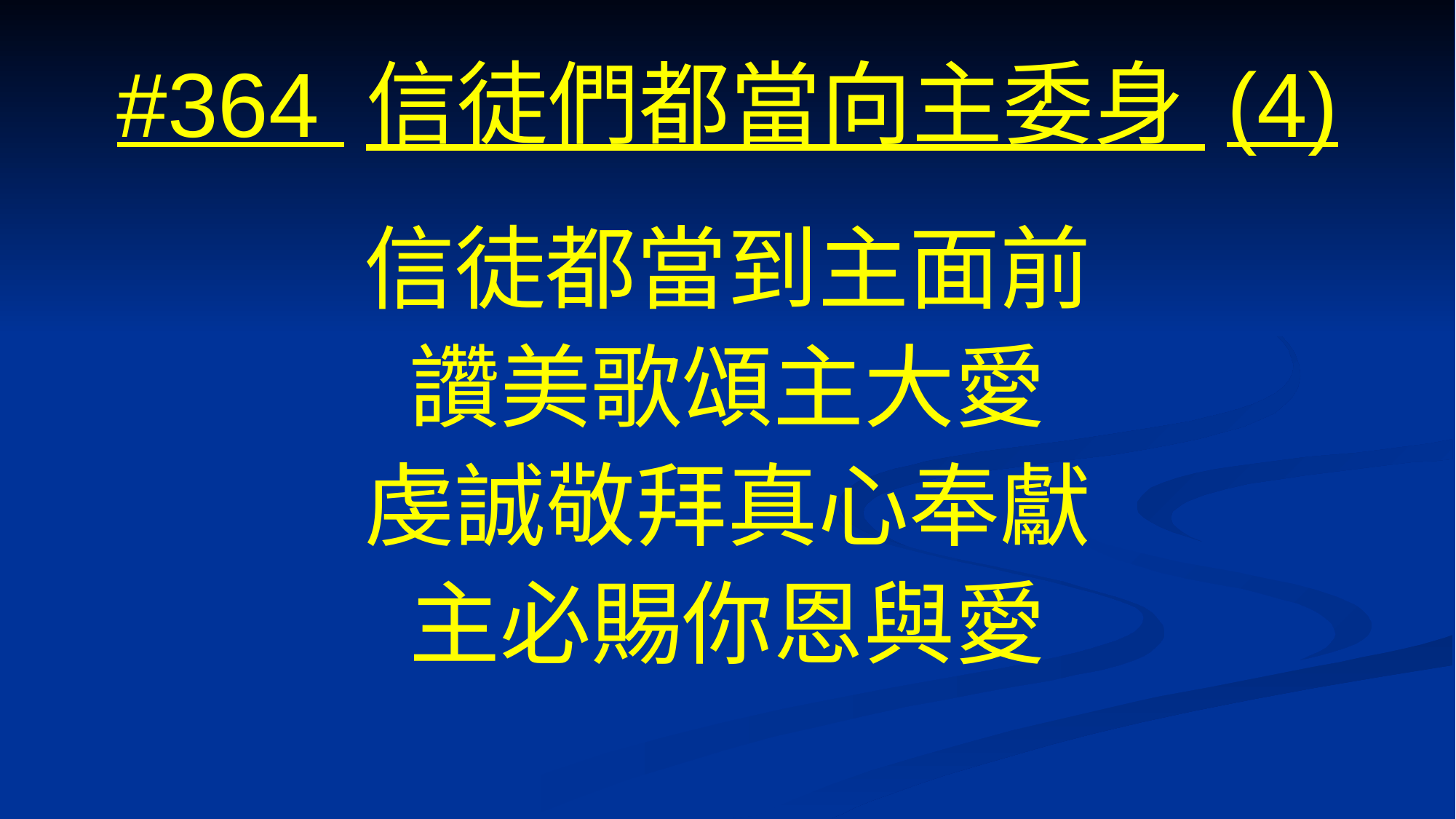

# #364 信徒們都當向主委身 (4)
信徒都當到主面前
讚美歌頌主大愛
虔誠敬拜真心奉獻
主必賜你恩與愛